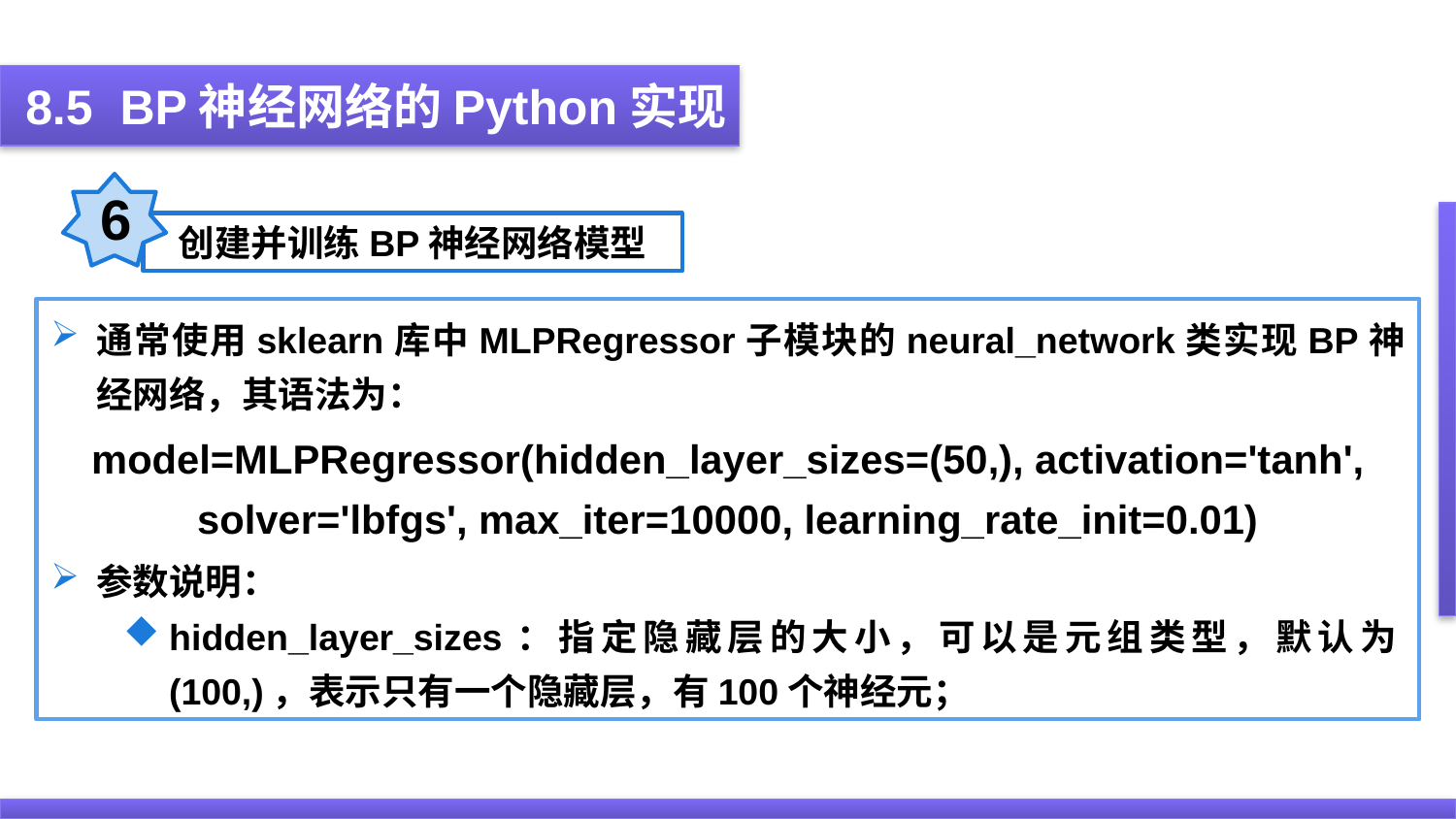

8.5  BP神经网络的Python实现
6
创建并训练BP神经网络模型
通常使用sklearn库中MLPRegressor子模块的neural_network类实现BP神经网络，其语法为：
model=MLPRegressor(hidden_layer_sizes=(50,), activation='tanh', solver='lbfgs', max_iter=10000, learning_rate_init=0.01)
参数说明：
hidden_layer_sizes：指定隐藏层的大小，可以是元组类型，默认为(100,)，表示只有一个隐藏层，有100个神经元；